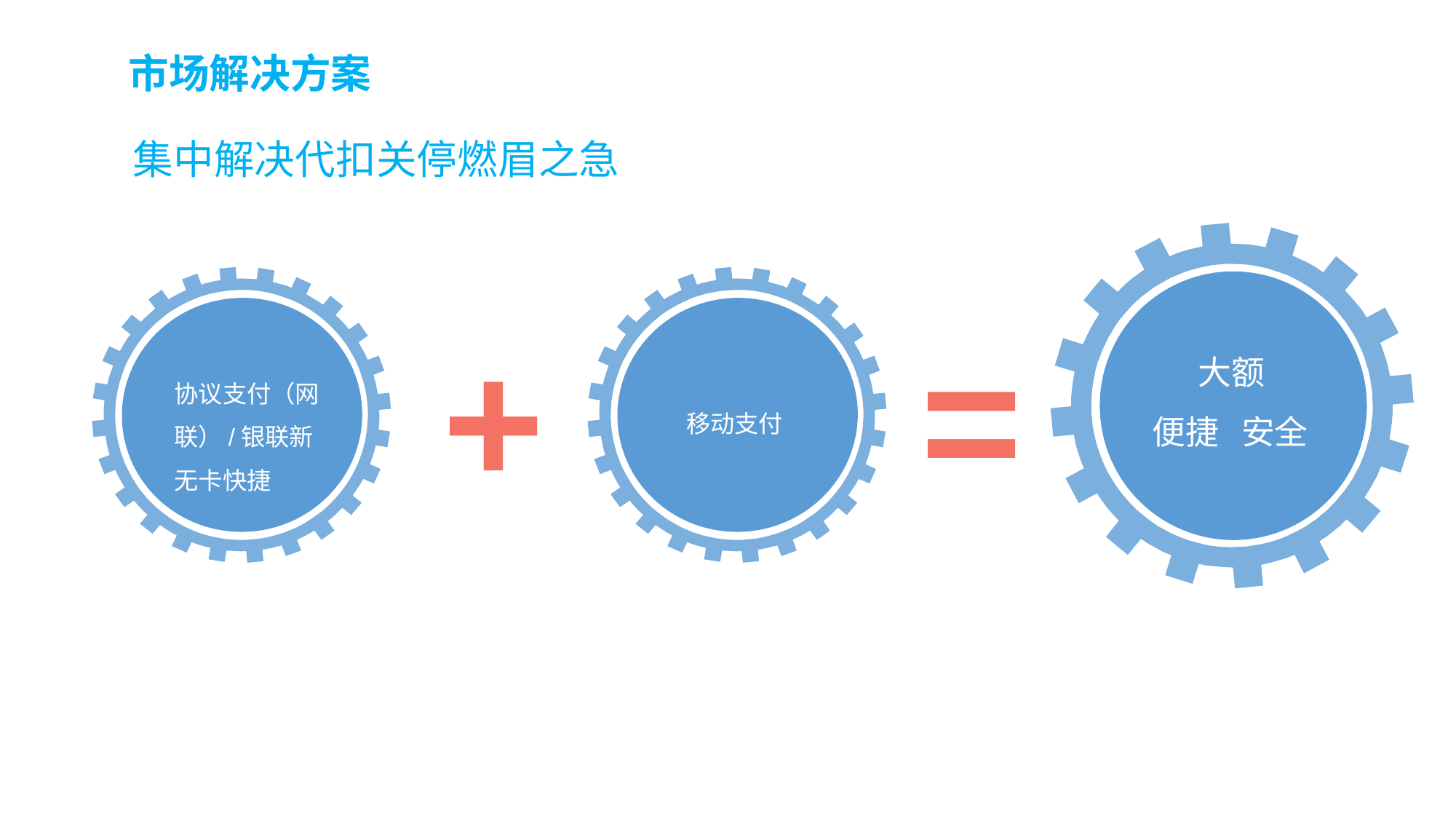

市场解决方案
集中解决代扣关停燃眉之急

=
+
     大额
便捷   安全
协议支付（网联）/银联新无卡快捷
移动支付